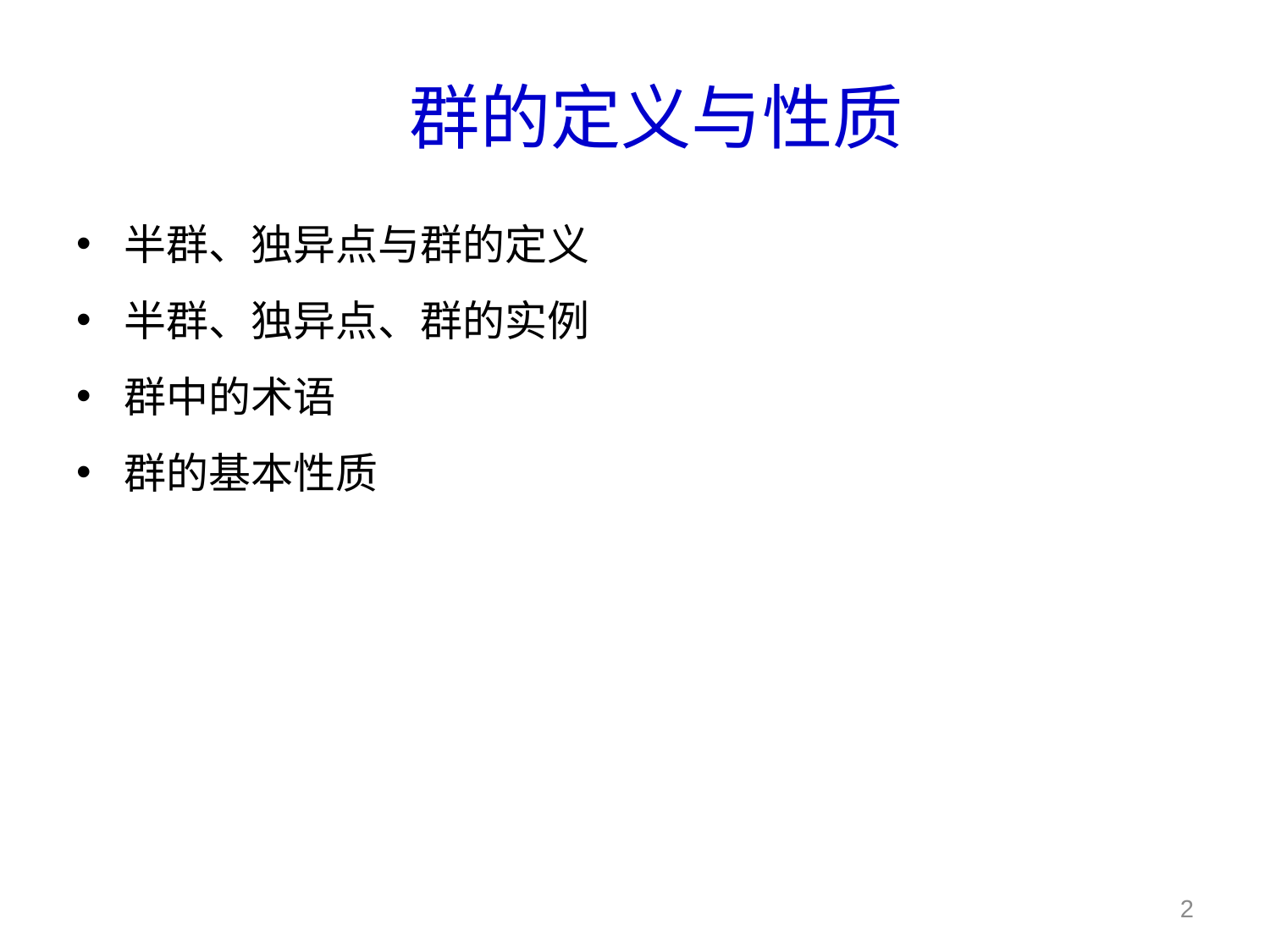

# 群的定义与性质
半群、独异点与群的定义
半群、独异点、群的实例
群中的术语
群的基本性质

2